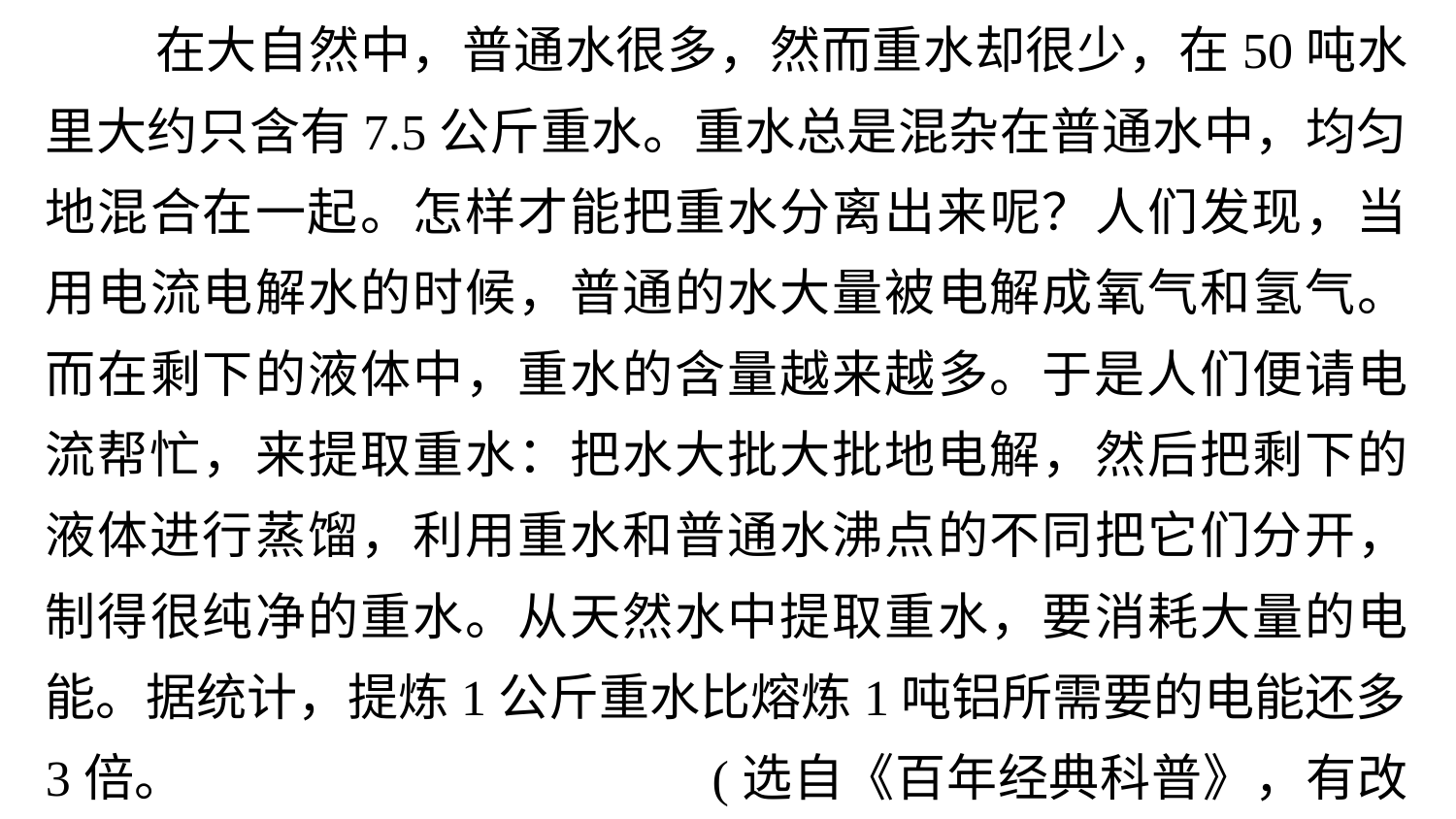

在大自然中，普通水很多，然而重水却很少，在50吨水里大约只含有7.5公斤重水。重水总是混杂在普通水中，均匀地混合在一起。怎样才能把重水分离出来呢？人们发现，当用电流电解水的时候，普通的水大量被电解成氧气和氢气。而在剩下的液体中，重水的含量越来越多。于是人们便请电流帮忙，来提取重水：把水大批大批地电解，然后把剩下的液体进行蒸馏，利用重水和普通水沸点的不同把它们分开，制得很纯净的重水。从天然水中提取重水，要消耗大量的电能。据统计，提炼1公斤重水比熔炼1吨铝所需要的电能还多3倍。                                          (选自《百年经典科普》，有改动)